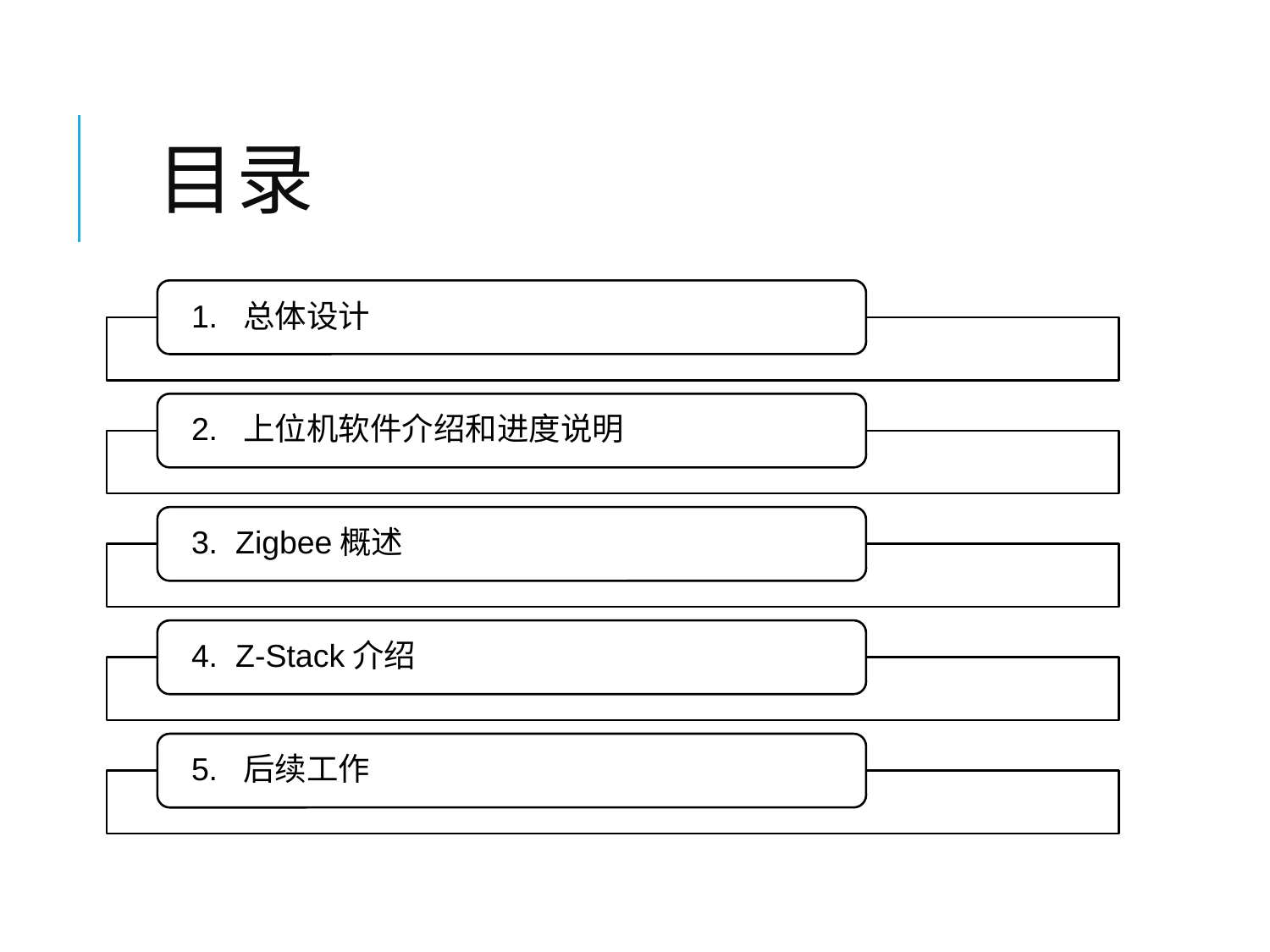

# 目录
1.  总体设计
2.  上位机软件介绍和进度说明
3.  Zigbee概述
4.  Z-Stack介绍
5.  后续工作